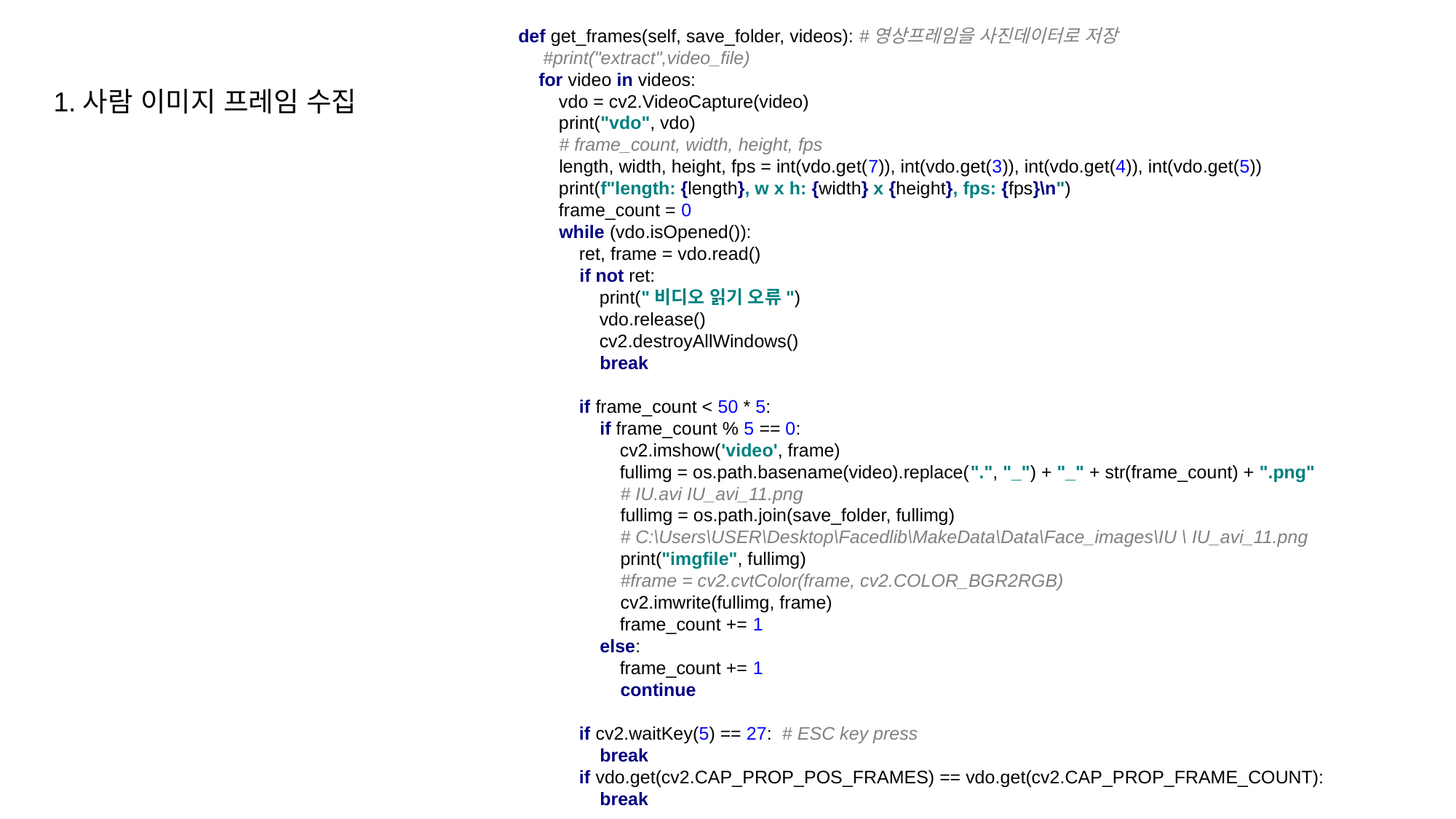

def get_frames(self, save_folder, videos): #영상프레임을 사진데이터로 저장
    #print("extract",video_file)
    for video in videos:
        vdo = cv2.VideoCapture(video)
        print("vdo", vdo)
        # frame_count, width, height, fps
        length, width, height, fps = int(vdo.get(7)), int(vdo.get(3)), int(vdo.get(4)), int(vdo.get(5))
        print(f"length: {length}, w x h: {width} x {height}, fps: {fps}\n")
        frame_count = 0
        while (vdo.isOpened()):
            ret, frame = vdo.read()
            if not ret:
                print("비디오 읽기 오류")
                vdo.release()
                cv2.destroyAllWindows()
                break
            if frame_count < 50 * 5:
                if frame_count % 5 == 0:
                    cv2.imshow('video', frame)
                    fullimg = os.path.basename(video).replace(".", "_") + "_" + str(frame_count) + ".png"
                    # IU.avi IU_avi_11.png
                    fullimg = os.path.join(save_folder, fullimg)
                    # C:\Users\USER\Desktop\Facedlib\MakeData\Data\Face_images\IU \ IU_avi_11.png
                    print("imgfile", fullimg)
                    #frame = cv2.cvtColor(frame, cv2.COLOR_BGR2RGB)
                    cv2.imwrite(fullimg, frame)
                    frame_count += 1
                else:
                    frame_count += 1
                    continue
            if cv2.waitKey(5) == 27:  # ESC key press
                break
            if vdo.get(cv2.CAP_PROP_POS_FRAMES) == vdo.get(cv2.CAP_PROP_FRAME_COUNT):
                break
1.사람 이미지 프레임 수집